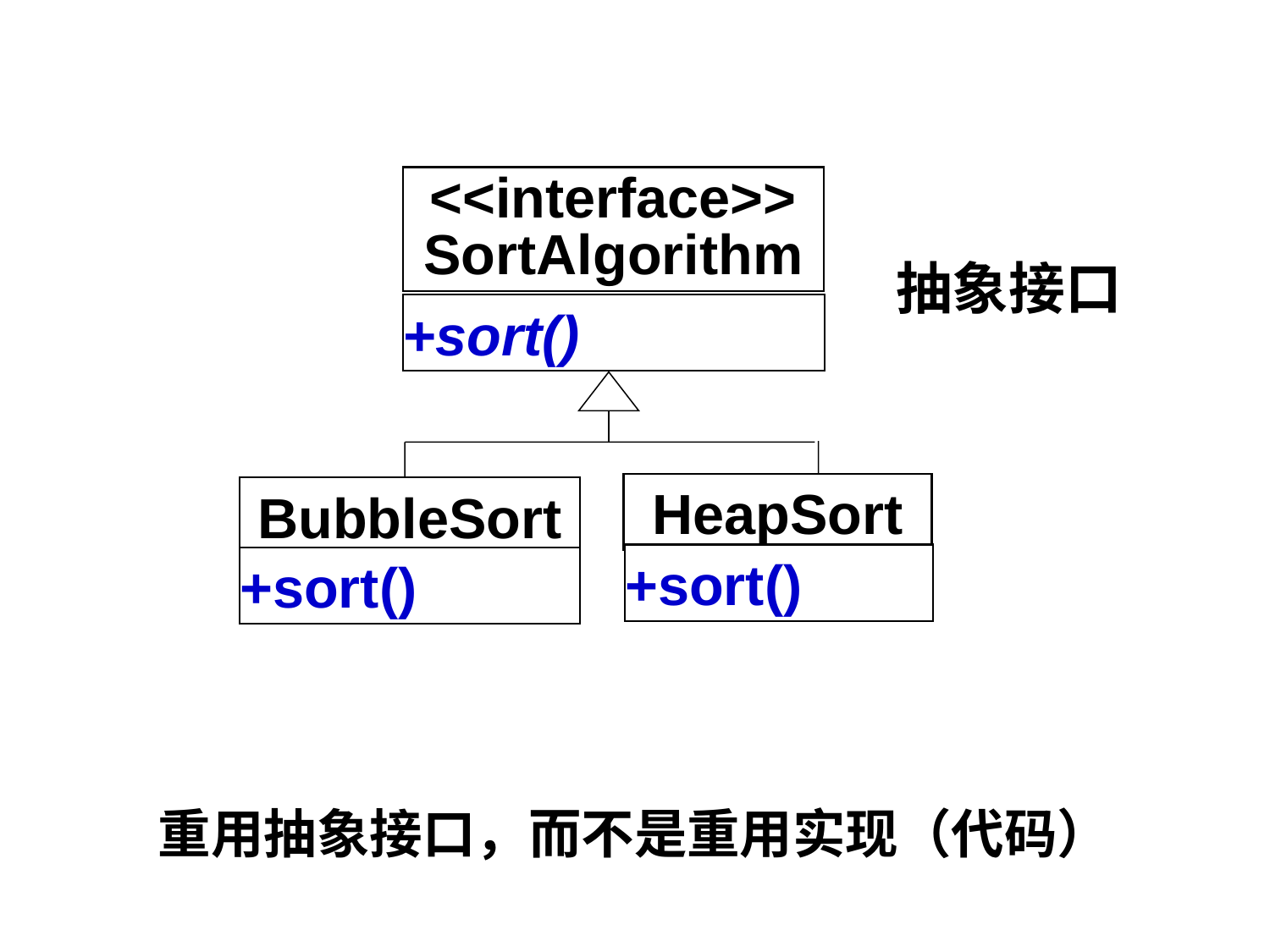

<<interface>>
SortAlgorithm
抽象接口
+sort()

HeapSort
BubbleSort
+sort()
+sort()
重用抽象接口，而不是重用实现（代码）